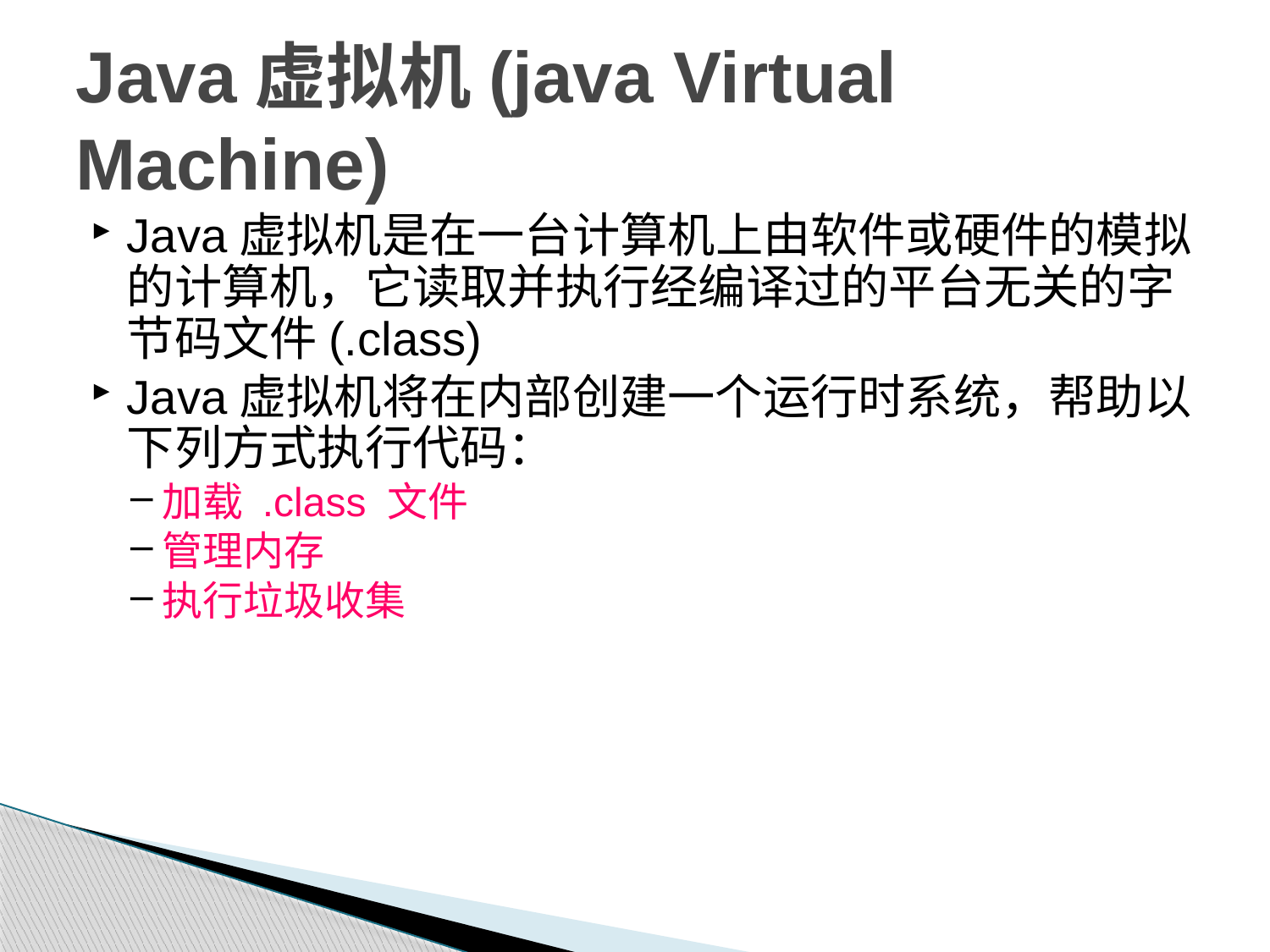

# Java虚拟机(java Virtual Machine)
Java虚拟机是在一台计算机上由软件或硬件的模拟的计算机，它读取并执行经编译过的平台无关的字节码文件(.class)
Java虚拟机将在内部创建一个运行时系统，帮助以下列方式执行代码：
加载 .class 文件
管理内存
执行垃圾收集